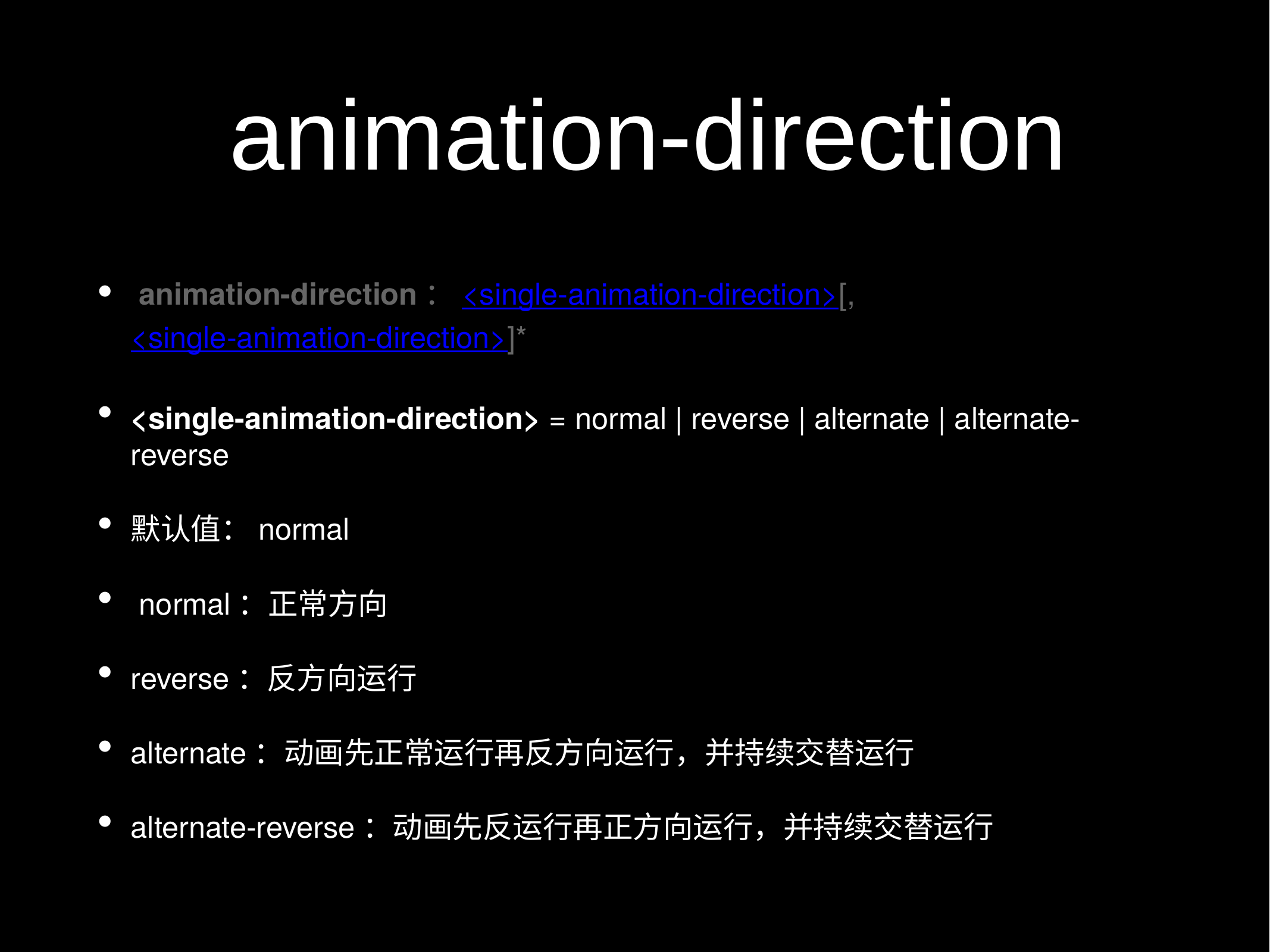

# animation-direction
 animation-direction：<single-animation-direction>[,<single-animation-direction>]*
<single-animation-direction> = normal | reverse | alternate | alternate-reverse
默认值：normal
 normal：正常方向
reverse：反方向运行
alternate：动画先正常运行再反方向运行，并持续交替运行
alternate-reverse：动画先反运行再正方向运行，并持续交替运行